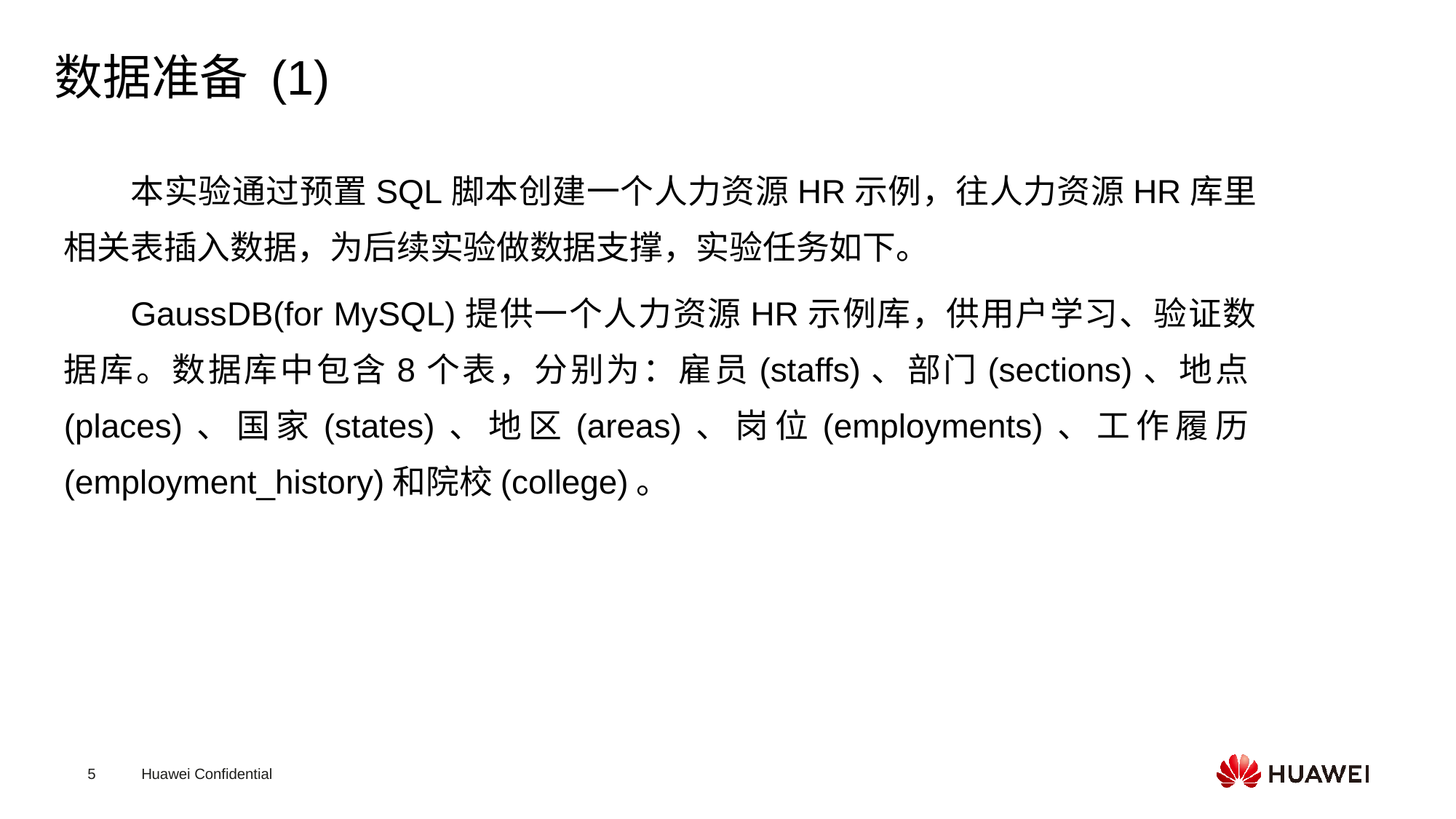

# 数据准备 (1)
本实验通过预置SQL脚本创建一个人力资源HR示例，往人力资源HR库里相关表插入数据，为后续实验做数据支撑，实验任务如下。
GaussDB(for MySQL)提供一个人力资源HR示例库，供用户学习、验证数据库。数据库中包含8个表，分别为：雇员(staffs)、部门(sections)、地点(places)、国家(states)、地区(areas)、岗位(employments)、工作履历(employment_history)和院校(college)。